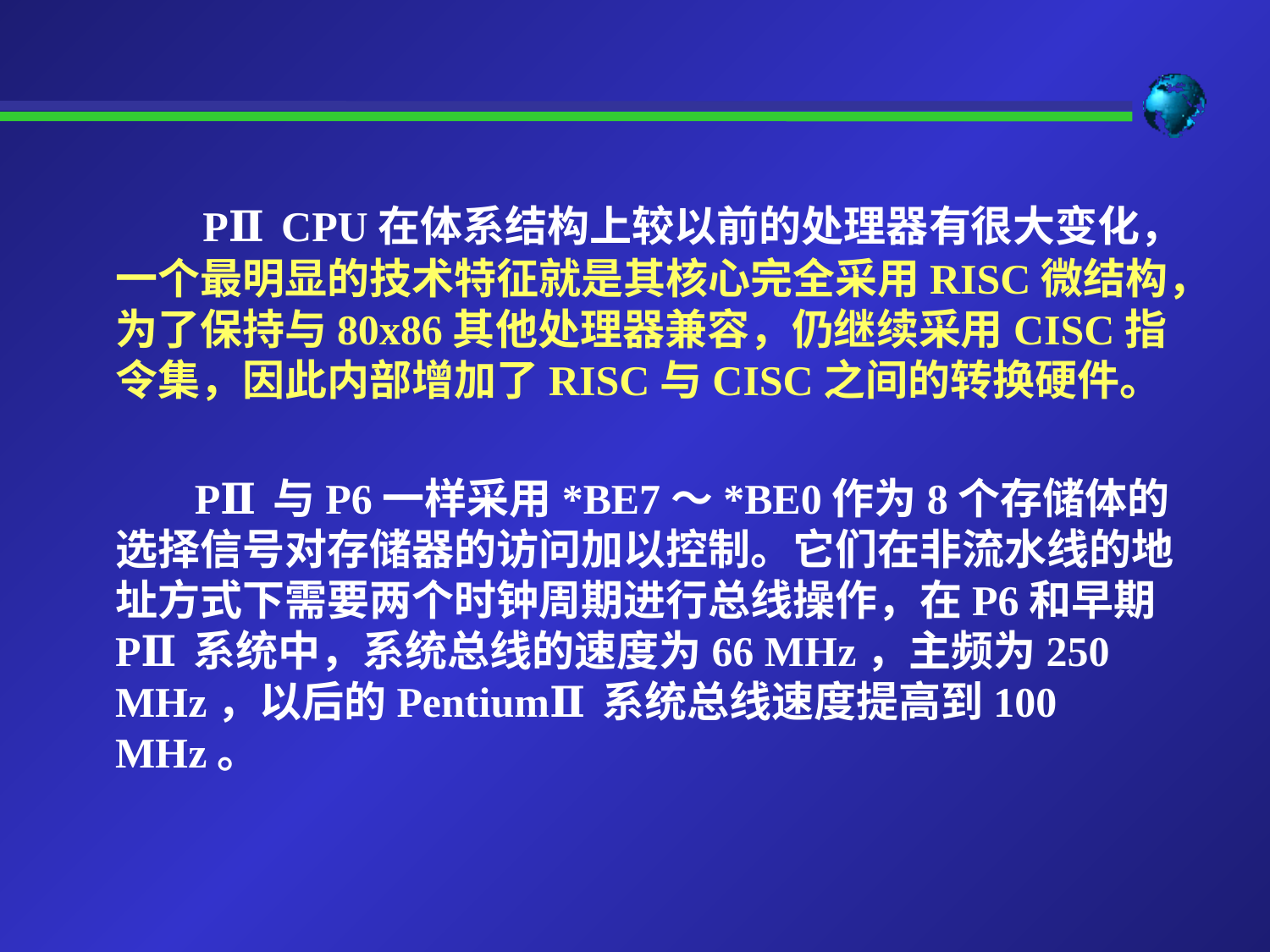

PⅡ CPU在体系结构上较以前的处理器有很大变化，一个最明显的技术特征就是其核心完全采用RISC微结构，为了保持与80x86其他处理器兼容，仍继续采用CISC指令集，因此内部增加了RISC与CISC之间的转换硬件。

            PⅡ与P6一样采用*BE7～*BE0作为8个存储体的选择信号对存储器的访问加以控制。它们在非流水线的地址方式下需要两个时钟周期进行总线操作，在P6和早期PⅡ系统中，系统总线的速度为66 MHz，主频为250 MHz，以后的PentiumⅡ系统总线速度提高到100 MHz。
38